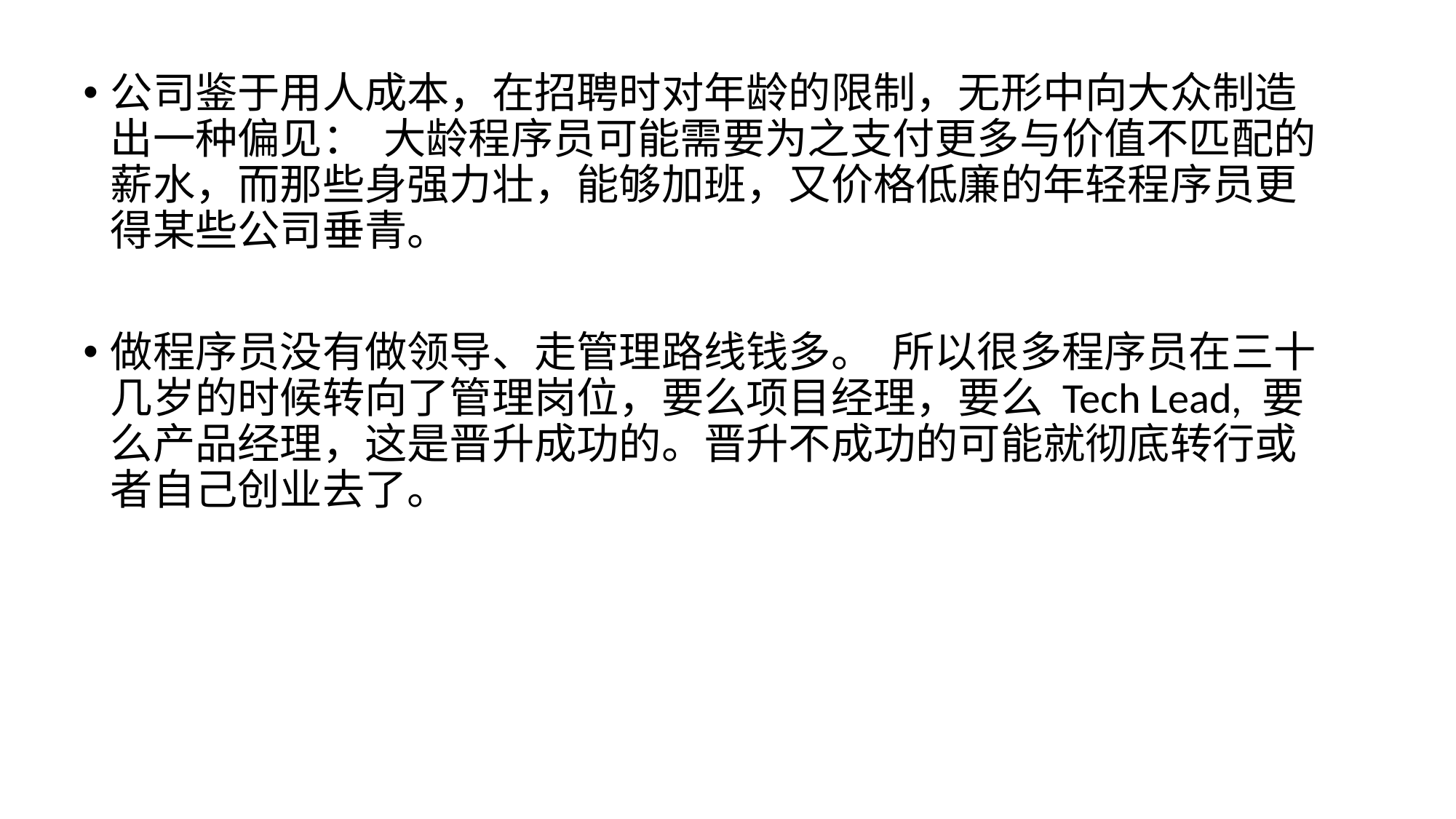

公司鉴于用人成本，在招聘时对年龄的限制，无形中向大众制造出一种偏见：  大龄程序员可能需要为之支付更多与价值不匹配的薪水，而那些身强力壮，能够加班，又价格低廉的年轻程序员更得某些公司垂青。

做程序员没有做领导、走管理路线钱多。  所以很多程序员在三十几岁的时候转向了管理岗位，要么项目经理，要么 Tech Lead, 要么产品经理，这是晋升成功的。晋升不成功的可能就彻底转行或者自己创业去了。